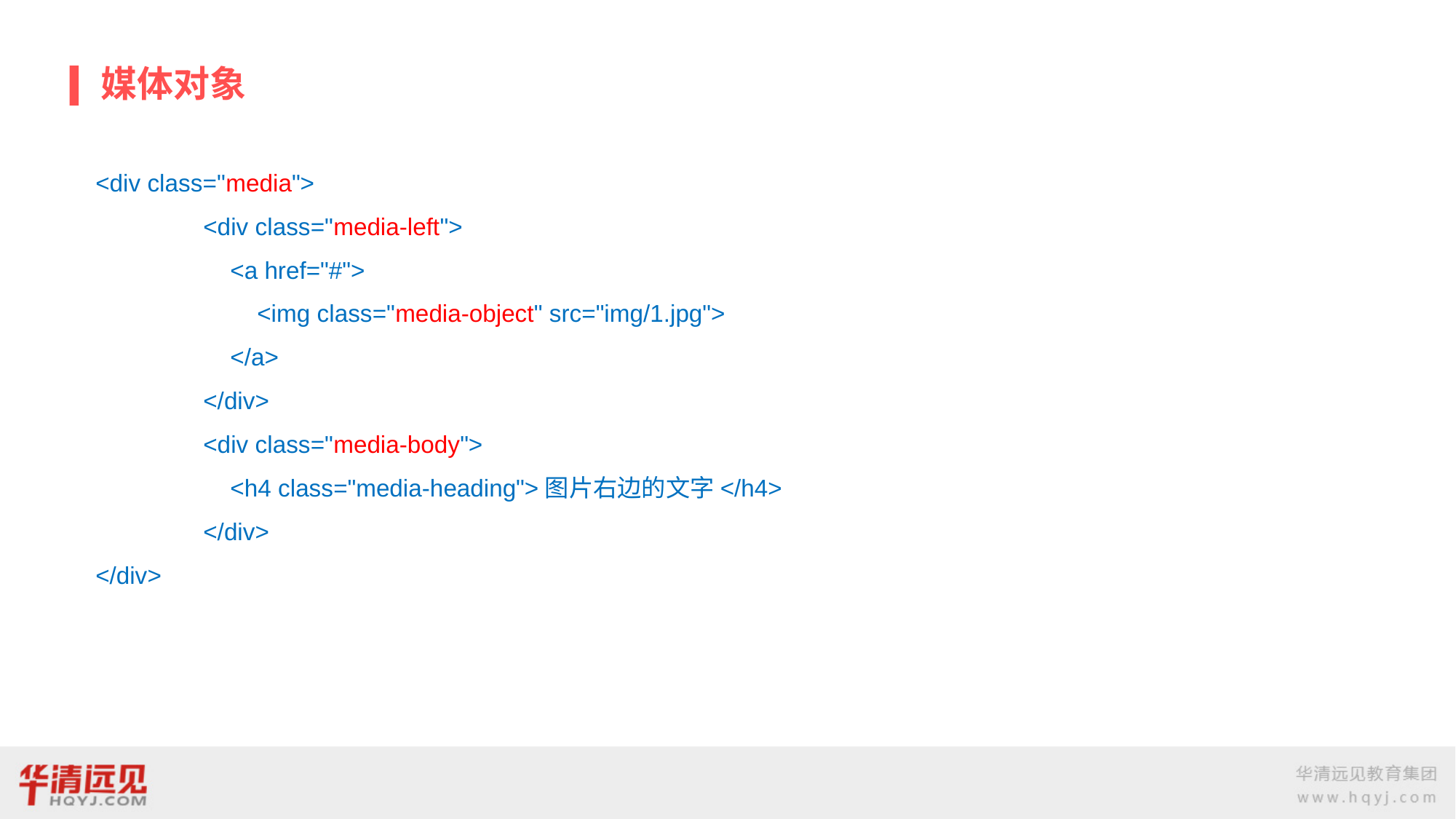

# 媒体对象
<div class="media">
                <div class="media-left">
                    <a href="#">
                        <img class="media-object" src="img/1.jpg">
                    </a>
                </div>
                <div class="media-body">
                    <h4 class="media-heading">图片右边的文字</h4>
                </div>
</div>